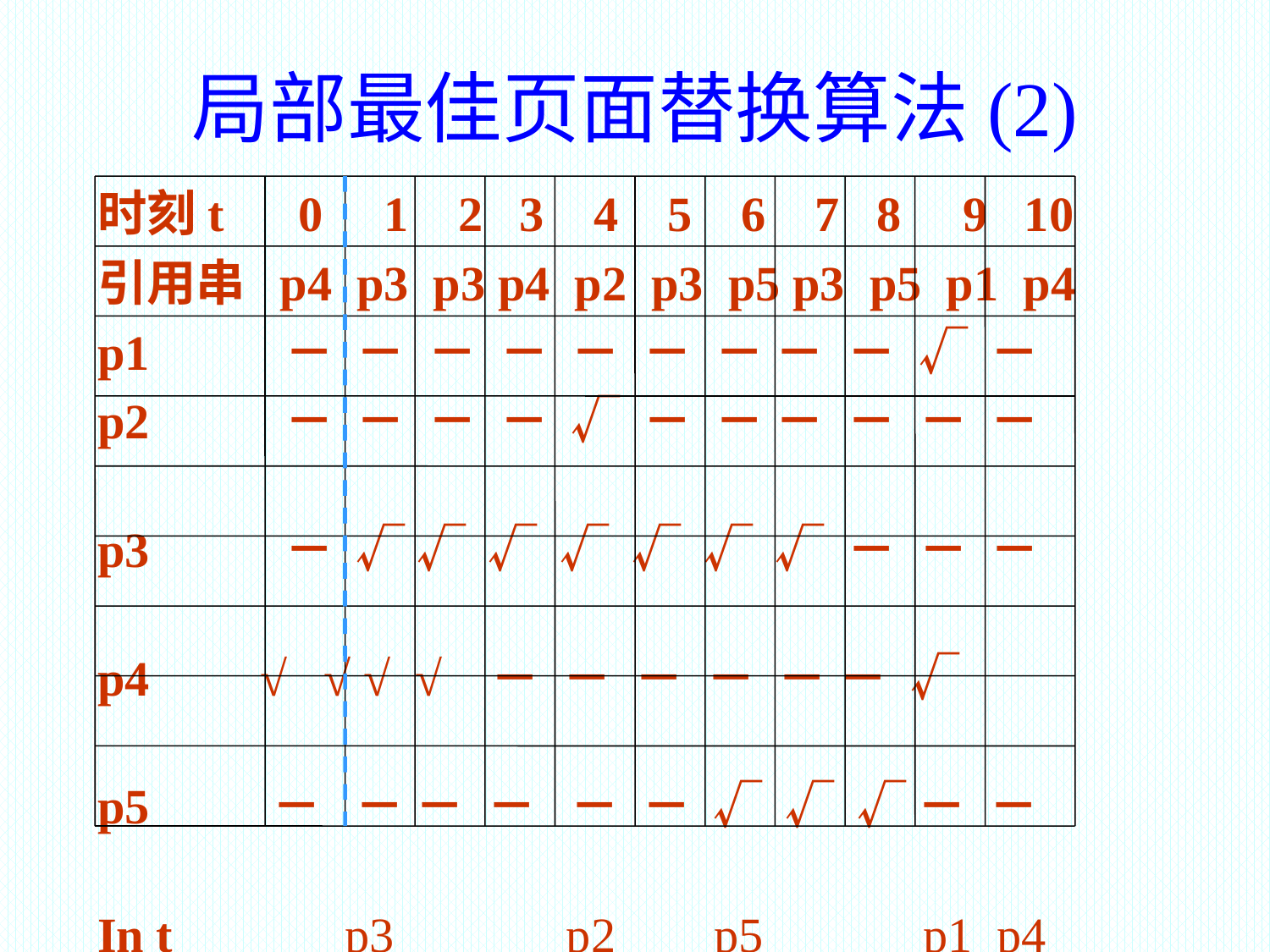

局部最佳页面替换算法(2)
时刻t      0     1    2   3    4    5    6    7   8     9   10
引用串  p4  p3  p3 p4  p2  p3  p5 p3  p5  p1  p4
p1          －  －  －  －  －  －  － －  －  √  －
p2          －  －  －  －  √  －  － －  －  －  －
p3          －  √ √  √  √  √  √  √  －  －  －
p4         √   √ √  √   －  －  －  －  － －  √
p5         －   － －  －   －  －  √  √  √ －  －
In t              p3              p2        p5             p1  p4
OUT t                           p4  p2              p3 p5  p1
           局部最佳页面替换算法示例